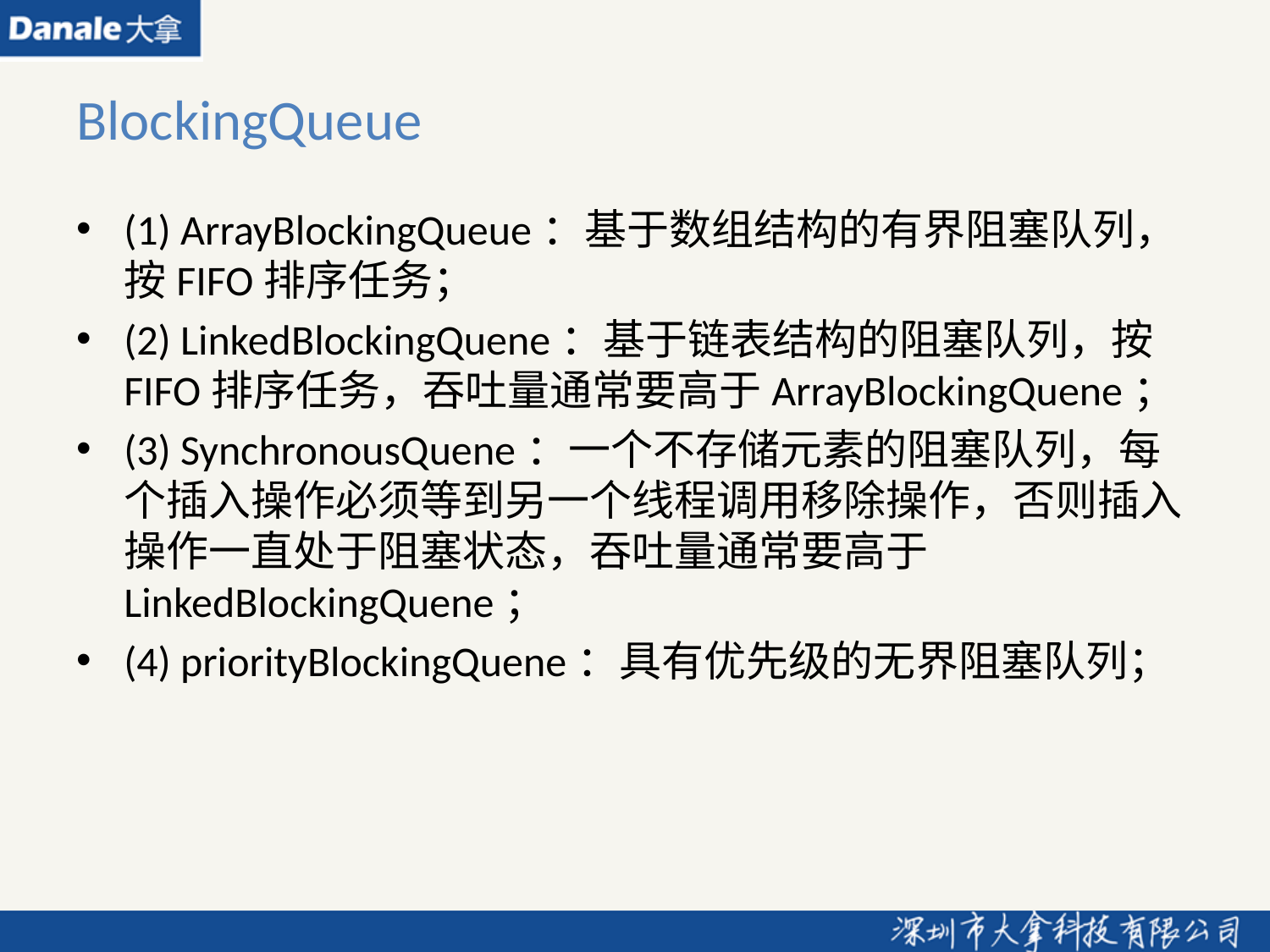

# BlockingQueue
(1) ArrayBlockingQueue：基于数组结构的有界阻塞队列，按FIFO排序任务；
(2) LinkedBlockingQuene：基于链表结构的阻塞队列，按FIFO排序任务，吞吐量通常要高于ArrayBlockingQuene；
(3) SynchronousQuene：一个不存储元素的阻塞队列，每个插入操作必须等到另一个线程调用移除操作，否则插入操作一直处于阻塞状态，吞吐量通常要高于LinkedBlockingQuene；
(4) priorityBlockingQuene：具有优先级的无界阻塞队列；